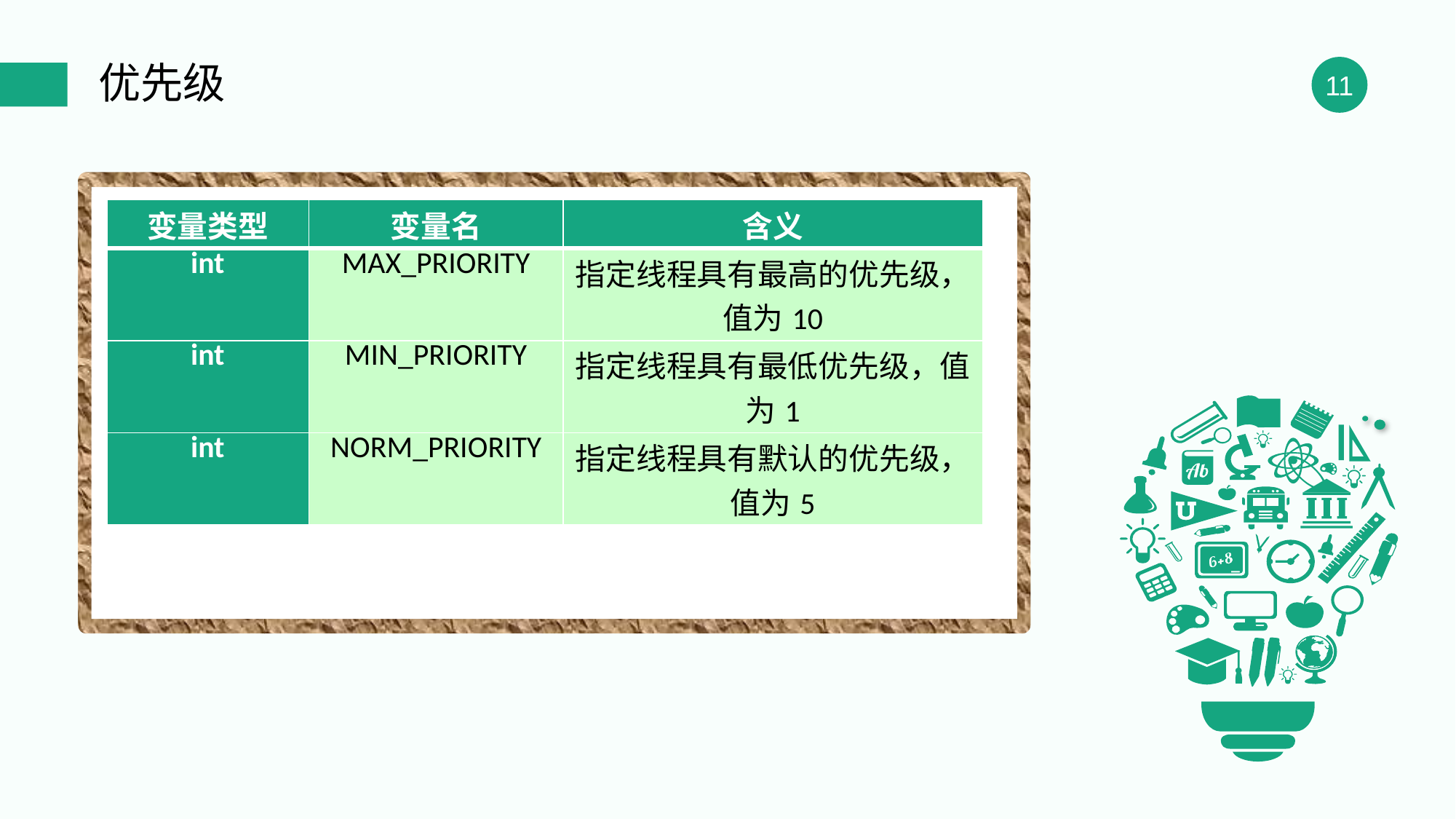

优先级

| 变量类型 | 变量名 | 含义 |
| --- | --- | --- |
| int | MAX\_PRIORITY | 指定线程具有最高的优先级，值为10 |
| int | MIN\_PRIORITY | 指定线程具有最低优先级，值为1 |
| int | NORM\_PRIORITY | 指定线程具有默认的优先级，值为5 |